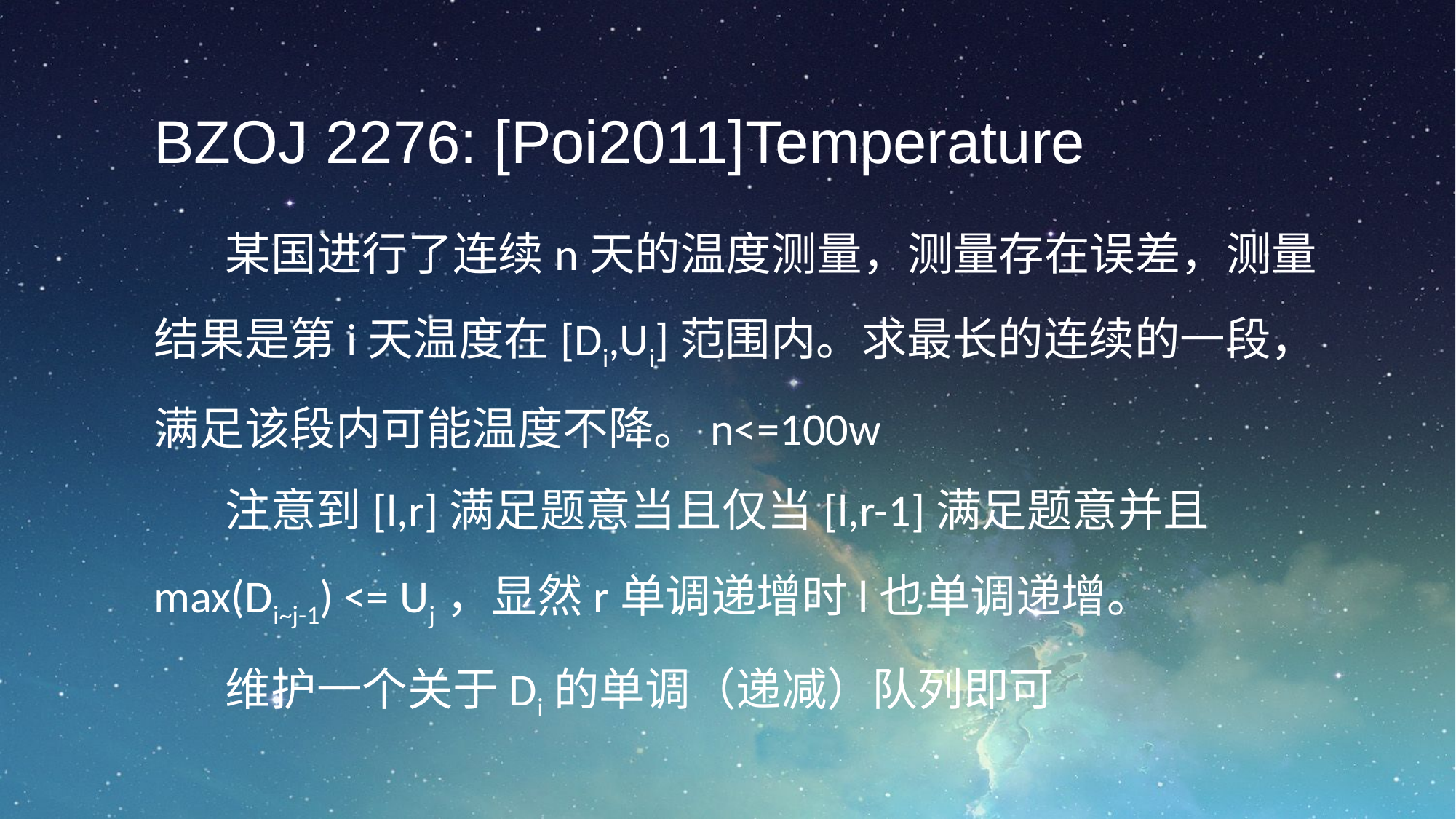

BZOJ 2276: [Poi2011]Temperature
某国进行了连续n天的温度测量，测量存在误差，测量结果是第i天温度在[Di,Ui]范围内。求最长的连续的一段，满足该段内可能温度不降。n<=100w
注意到[l,r]满足题意当且仅当[l,r-1]满足题意并且max(Di~j-1) <= Uj，显然r单调递增时l也单调递增。
维护一个关于Di的单调（递减）队列即可